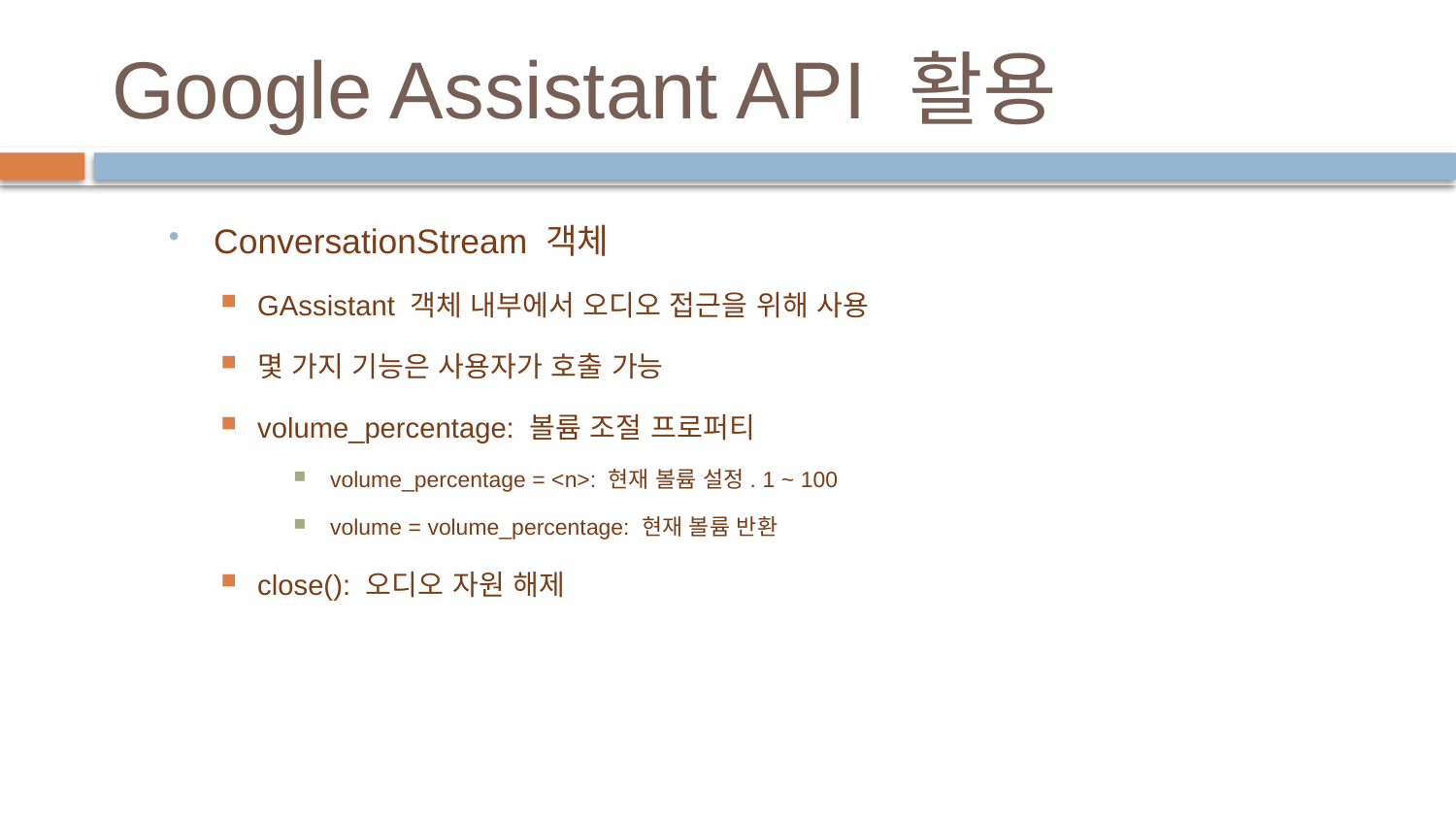

# Google Assistant API 활용
ConversationStream 객체
GAssistant 객체 내부에서 오디오 접근을 위해 사용
몇 가지 기능은 사용자가 호출 가능
volume_percentage: 볼륨 조절 프로퍼티
volume_percentage = <n>: 현재 볼륨 설정. 1 ~ 100
volume = volume_percentage: 현재 볼륨 반환
close(): 오디오 자원 해제